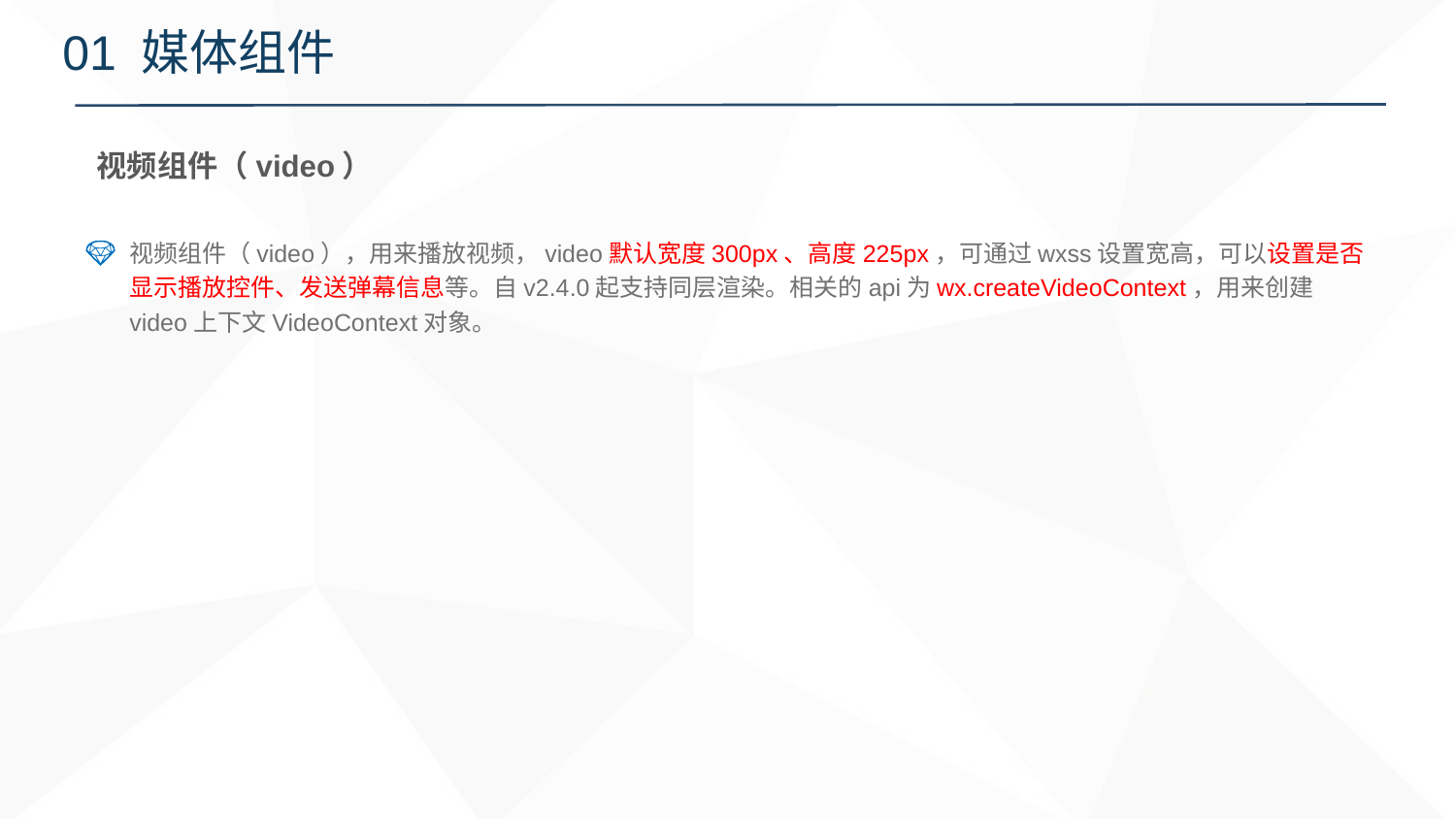

# 01 媒体组件
视频组件（video）
视频组件（video），用来播放视频，video默认宽度300px、高度225px，可通过wxss设置宽高，可以设置是否显示播放控件、发送弹幕信息等。自v2.4.0起支持同层渲染。相关的api为wx.createVideoContext，用来创建video上下文VideoContext对象。